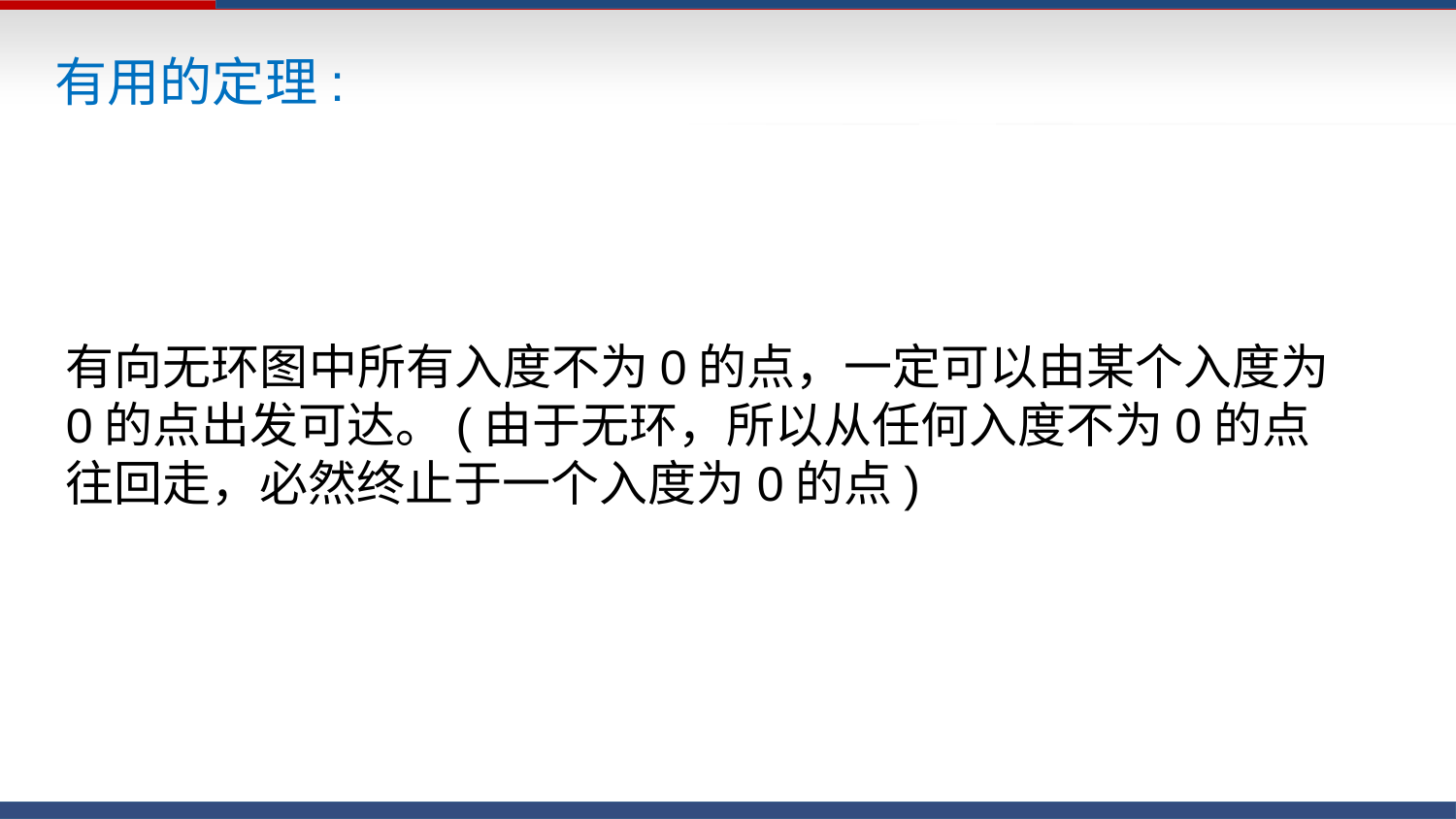

有用的定理:
有向无环图中所有入度不为0的点，一定可以由某个入度为0的点出发可达。(由于无环，所以从任何入度不为0的点往回走，必然终止于一个入度为0的点)